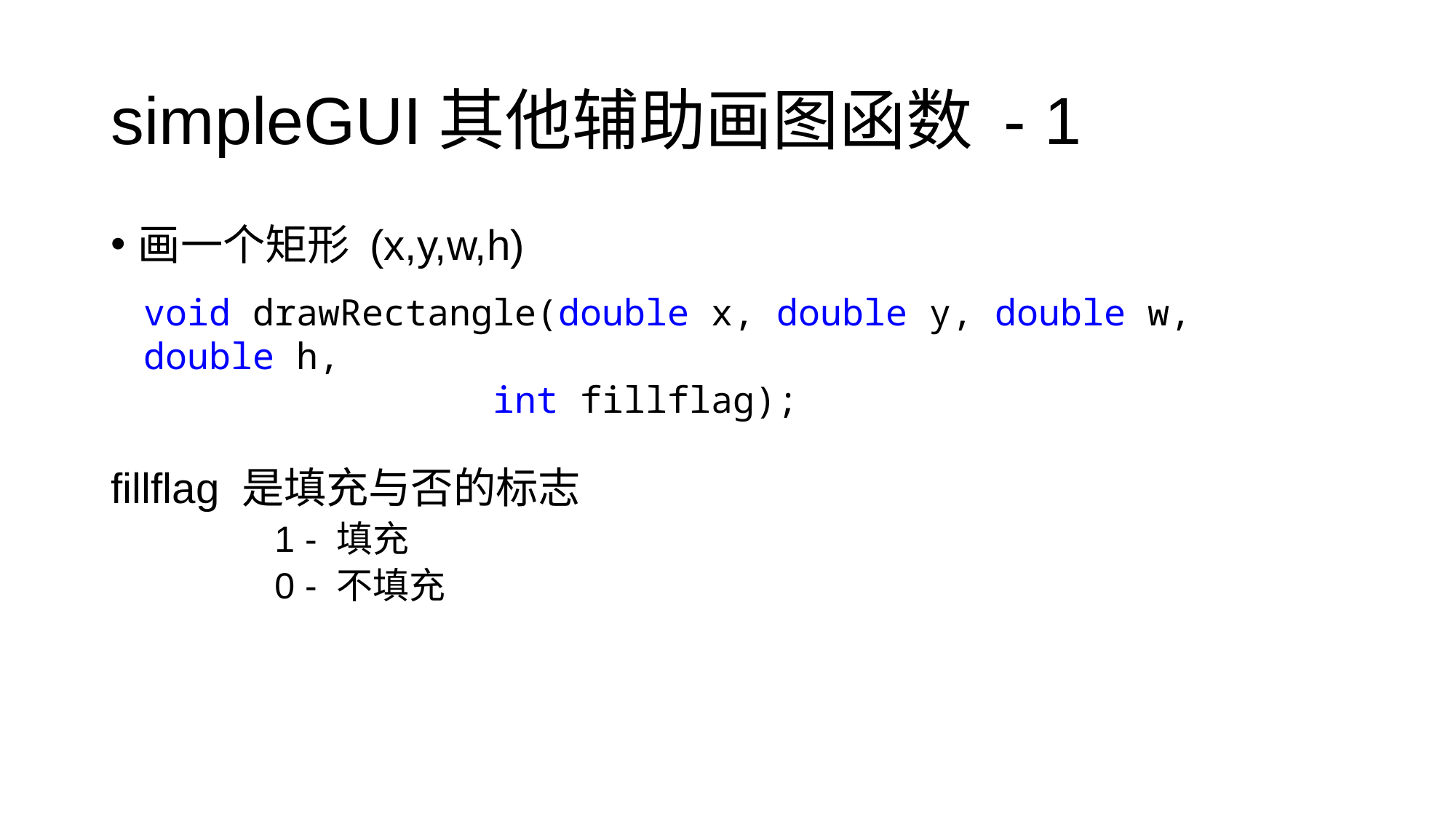

# simpleGUI其他辅助画图函数 - 1
画一个矩形 (x,y,w,h)

fillflag 是填充与否的标志
 	1 - 填充
	0 - 不填充
void drawRectangle(double x, double y, double w, double h,
			 int fillflag);